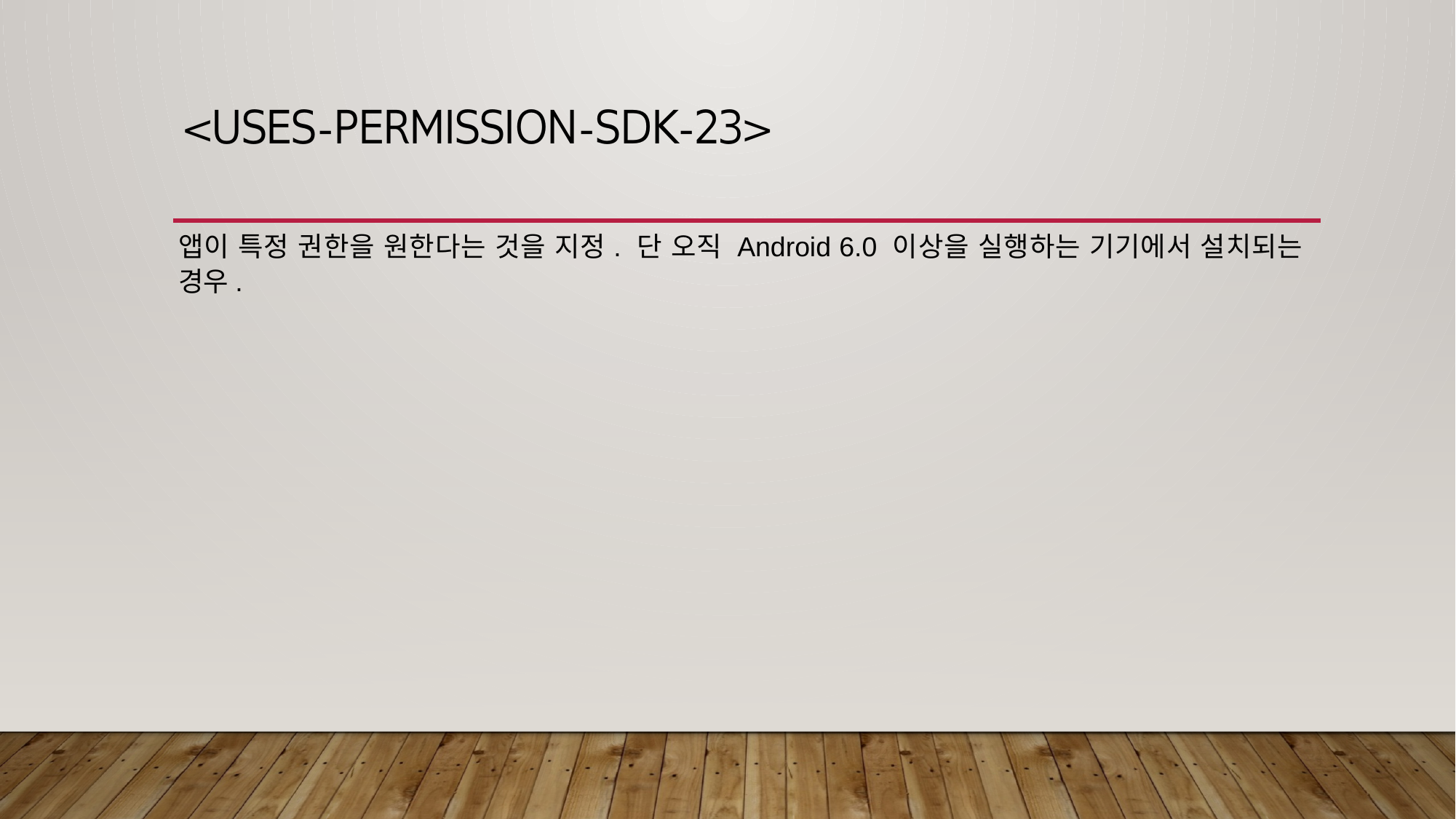

# <uses-permission-sdk-23>
앱이 특정 권한을 원한다는 것을 지정. 단 오직 Android 6.0 이상을 실행하는 기기에서 설치되는 경우.